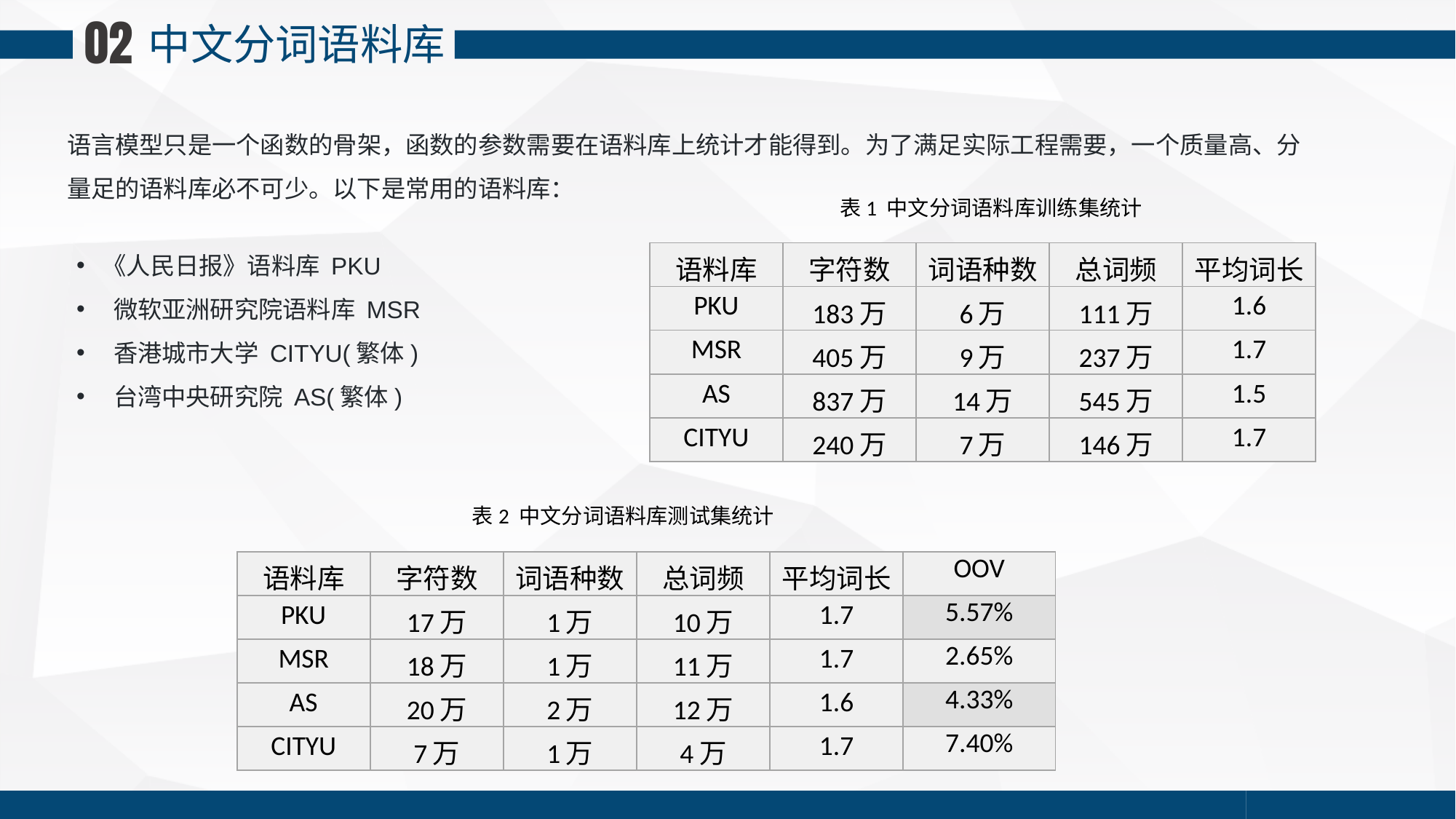

02
 中文分词语料库

语言模型只是一个函数的骨架，函数的参数需要在语料库上统计才能得到。为了满足实际工程需要，一个质量高、分量足的语料库必不可少。以下是常用的语料库：
表1 中文分词语料库训练集统计

《人民日报》语料库 PKU
 微软亚洲研究院语料库 MSR
 香港城市大学 CITYU(繁体)
 台湾中央研究院 AS(繁体)
| 语料库 | 字符数 | 词语种数 | 总词频 | 平均词长 |
| --- | --- | --- | --- | --- |
| PKU | 183万 | 6万 | 111万 | 1.6 |
| MSR | 405万 | 9万 | 237万 | 1.7 |
| AS | 837万 | 14万 | 545万 | 1.5 |
| CITYU | 240万 | 7万 | 146万 | 1.7 |
表2 中文分词语料库测试集统计
| 语料库 | 字符数 | 词语种数 | 总词频 | 平均词长 |
| --- | --- | --- | --- | --- |
| PKU | 17万 | 1万 | 10万 | 1.7 |
| MSR | 18万 | 1万 | 11万 | 1.7 |
| AS | 20万 | 2万 | 12万 | 1.6 |
| CITYU | 7万 | 1万 | 4万 | 1.7 |
| OOV |
| --- |
| 5.57% |
| 2.65% |
| 4.33% |
| 7.40% |